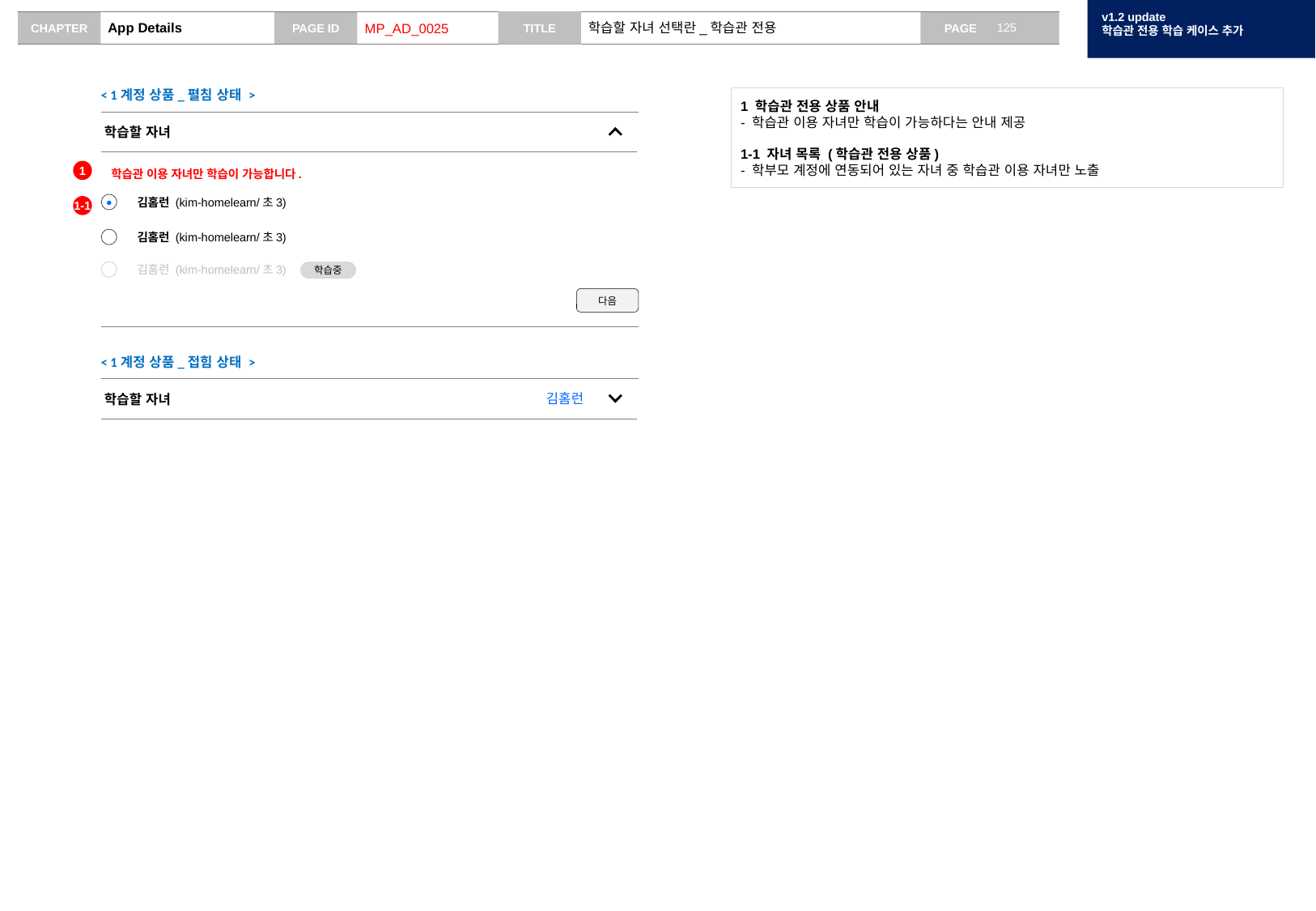

v1.2 update
학습관 전용 학습 케이스 추가

# App Details
MP_AD_0025
학습할 자녀 선택란_학습관 전용
< 1계정 상품_펼침 상태 >
1 학습관 전용 상품 안내
- 학습관 이용 자녀만 학습이 가능하다는 안내 제공
1-1 자녀 목록 (학습관 전용 상품)
- 학부모 계정에 연동되어 있는 자녀 중 학습관 이용 자녀만 노출
학습할 자녀

1
학습관 이용 자녀만 학습이 가능합니다.
●
김홈런 (kim-homelearn/초3)
1-1

김홈런 (kim-homelearn/초3)
학습중

김홈런 (kim-homelearn/초3)
다음
< 1계정 상품_접힘 상태 >
김홈런
학습할 자녀